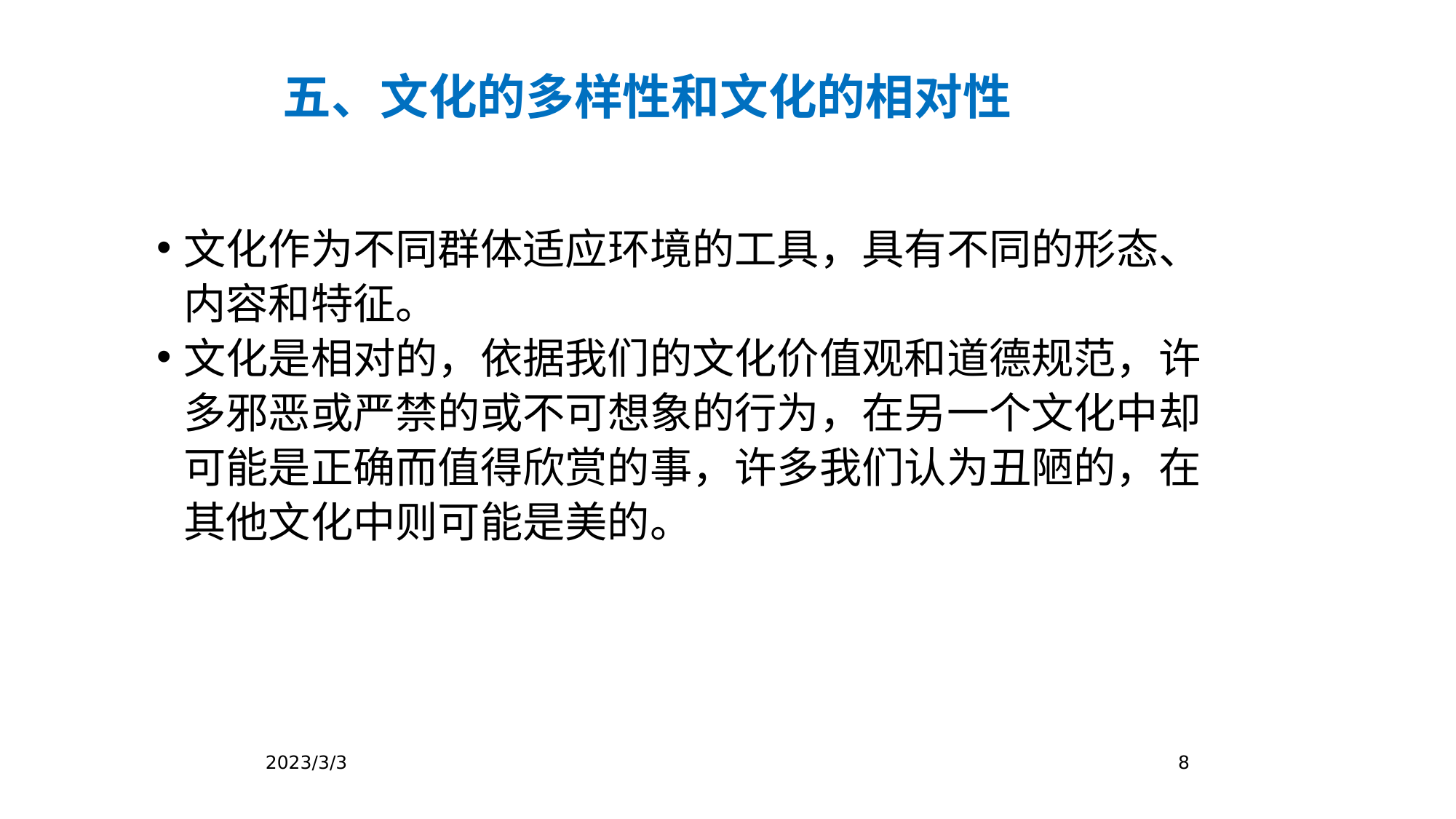

五、文化的多样性和文化的相对性
文化作为不同群体适应环境的工具，具有不同的形态、内容和特征。
文化是相对的，依据我们的文化价值观和道德规范，许多邪恶或严禁的或不可想象的行为，在另一个文化中却可能是正确而值得欣赏的事，许多我们认为丑陋的，在其他文化中则可能是美的。
2023/3/3
8